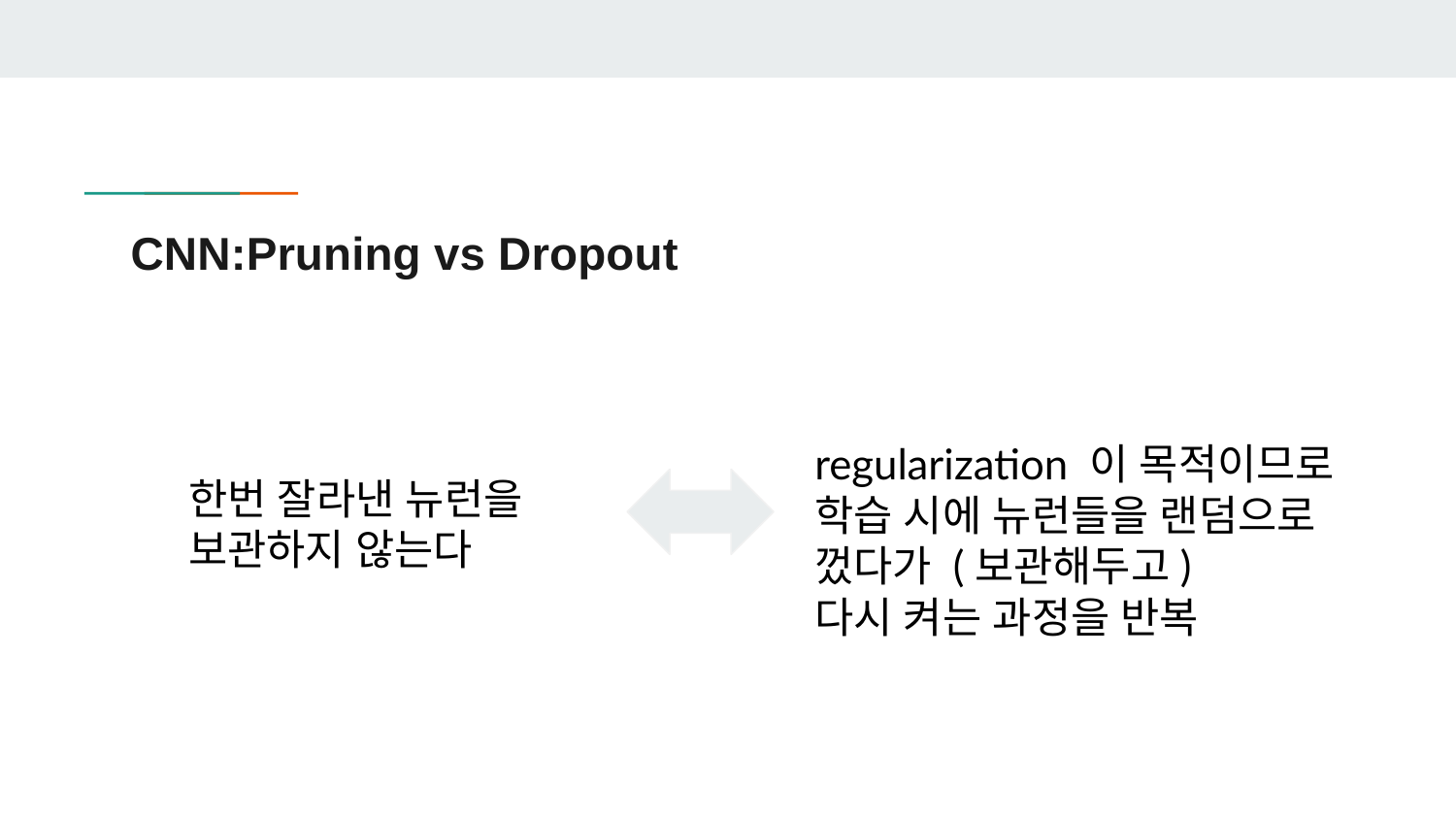

# CNN:Pruning vs Dropout

regularization 이 목적이므로
학습 시에 뉴런들을 랜덤으로 껐다가 (보관해두고)
다시 켜는 과정을 반복
한번 잘라낸 뉴런을 보관하지 않는다